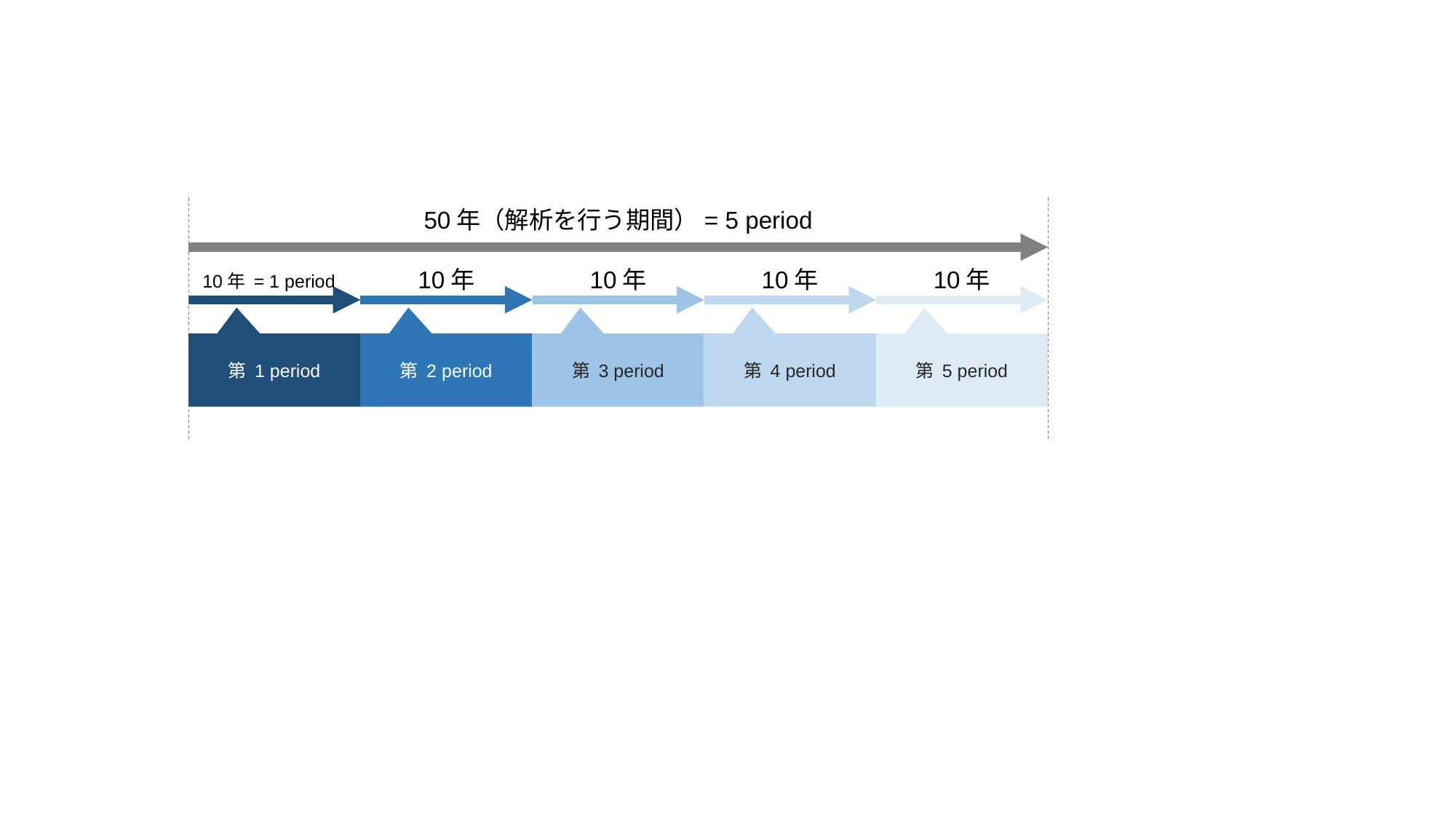

50年（解析を行う期間）= 5 period
10年
10年
10年
10年
10年 = 1 period
第 1 period
第 2 period
第 3 period
第 4 period
第 5 period